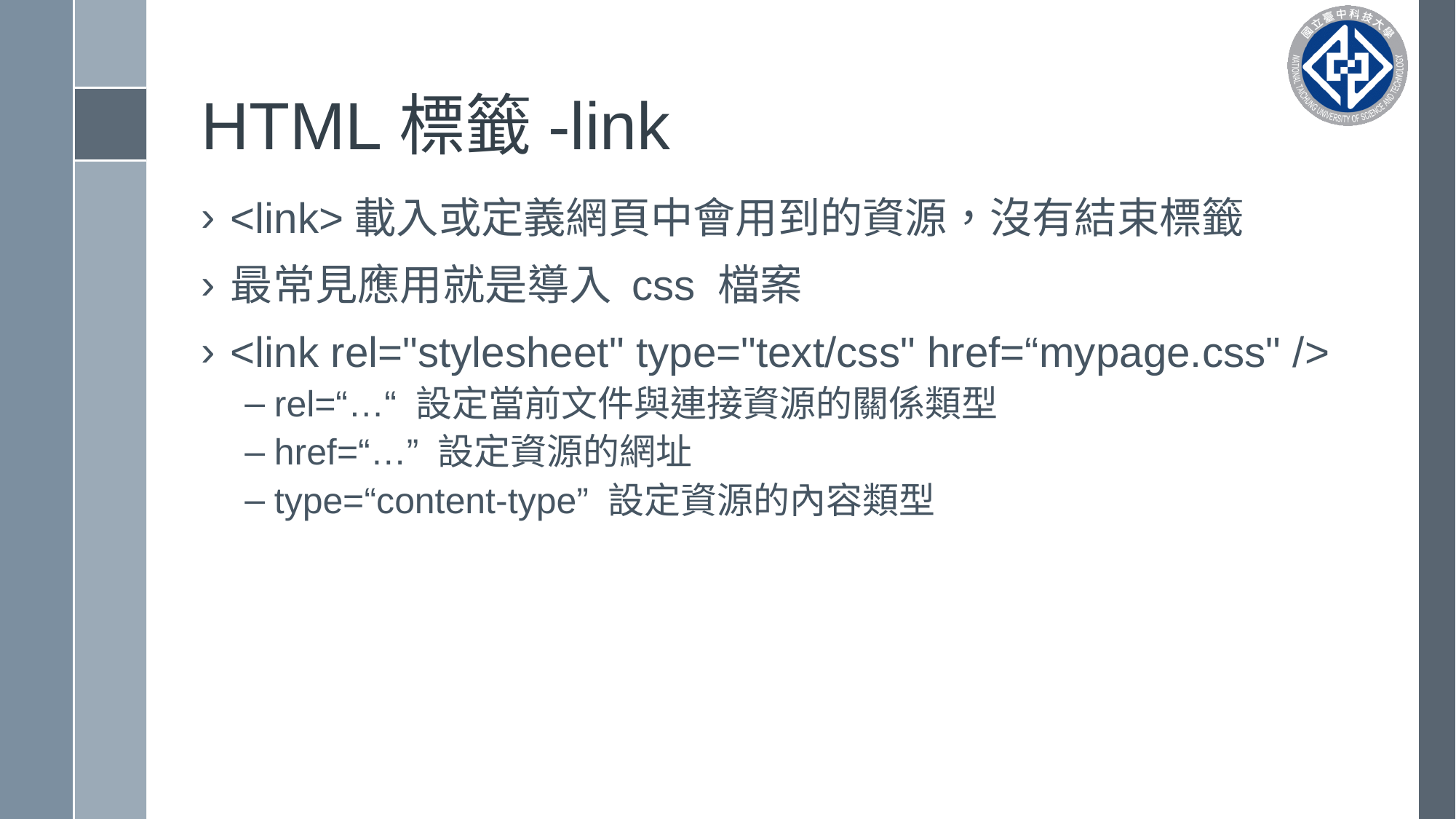

# HTML標籤-link
<link>載入或定義網頁中會用到的資源，沒有結束標籤
最常見應用就是導入 css 檔案
<link rel="stylesheet" type="text/css" href=“mypage.css" />
rel=“…“ 設定當前文件與連接資源的關係類型
href=“…” 設定資源的網址
type=“content-type” 設定資源的內容類型